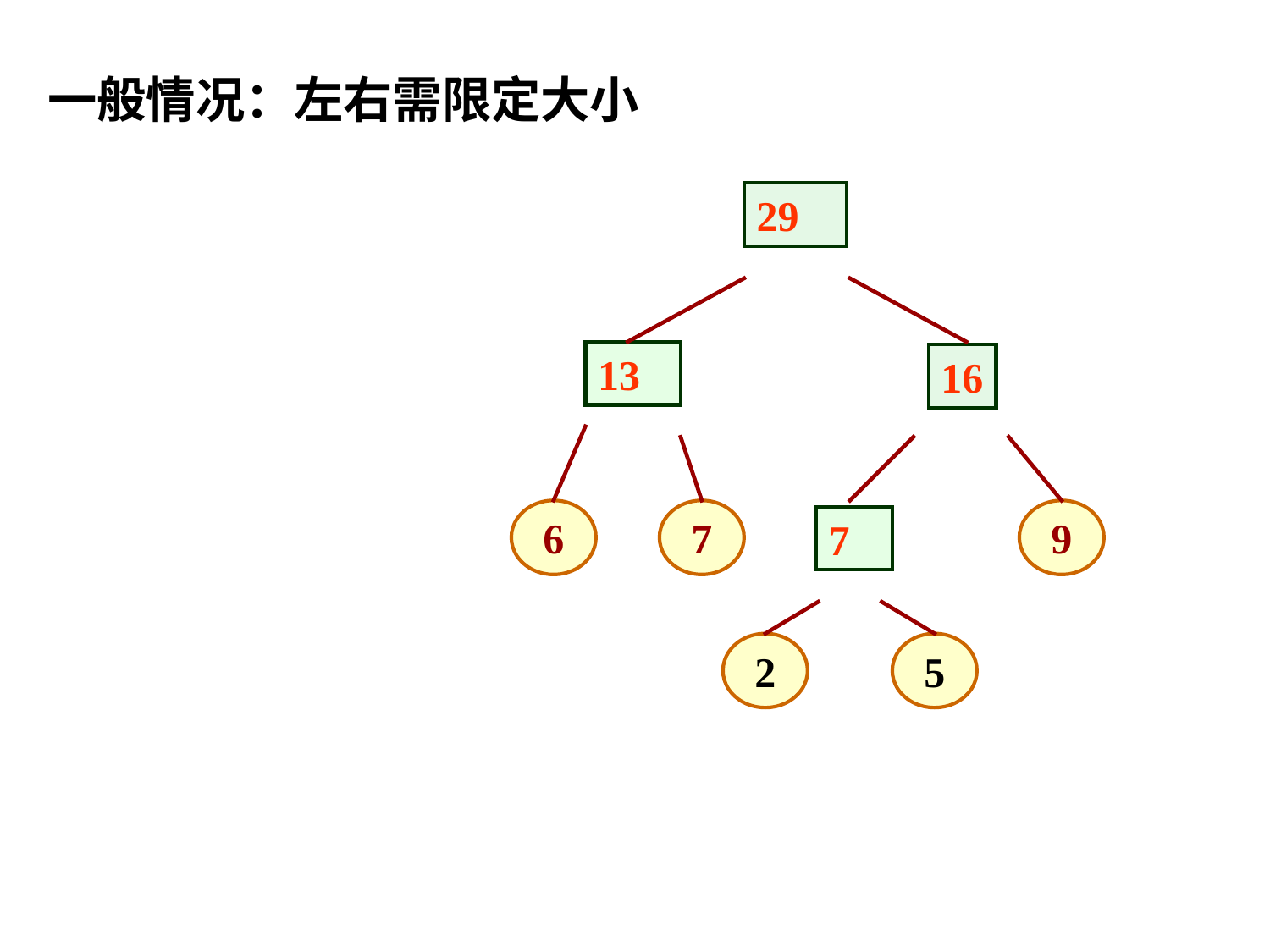

一般情况：左右需限定大小
29

13

6
7
16

9
7

2
5
139